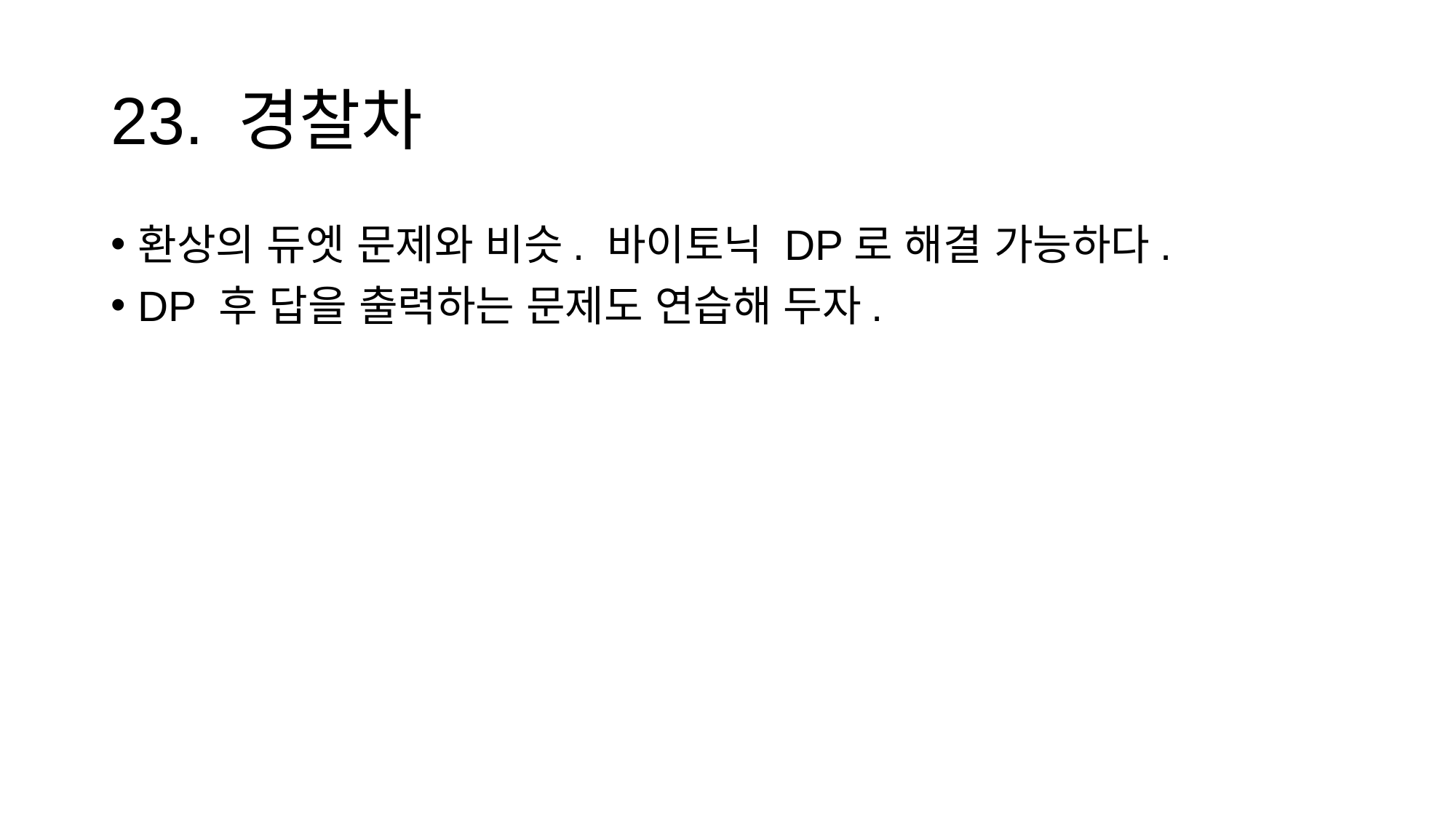

# 23. 경찰차
환상의 듀엣 문제와 비슷. 바이토닉 DP로 해결 가능하다.
DP 후 답을 출력하는 문제도 연습해 두자.